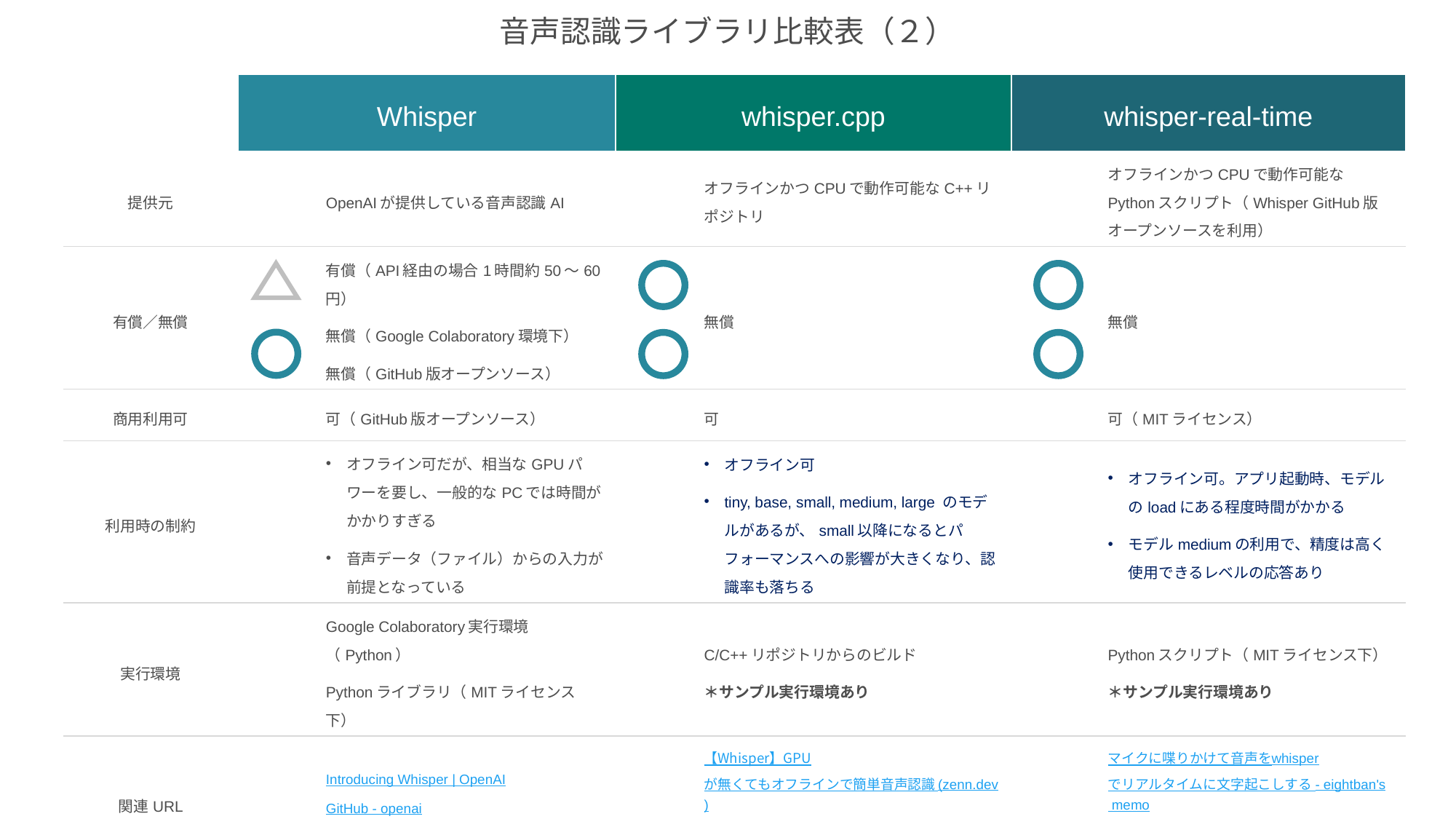

# 音声認識ライブラリ比較表（２）
|  | Whisper |  | whisper.cpp |  | whisper-real-time |  |
| --- | --- | --- | --- | --- | --- | --- |
| 提供元 |  | OpenAIが提供している音声認識AI |  | オフラインかつCPUで動作可能なC++リポジトリ |  | オフラインかつCPUで動作可能なPythonスクリプト（Whisper GitHub版オープンソースを利用） |
| 有償／無償 |  | 有償（API経由の場合1時間約50〜60円） 無償（Google Colaboratory環境下） 無償（GitHub版オープンソース） |  | 無償 |  | 無償 |
| 商用利用可 |  | 可（GitHub版オープンソース） |  | 可 |  | 可（MITライセンス） |
| 利用時の制約 |  | オフライン可だが、相当なGPUパワーを要し、一般的なPCでは時間がかかりすぎる 音声データ（ファイル）からの入力が前提となっている |  | オフライン可 tiny, base, small, medium, large のモデルがあるが、small以降になるとパフォーマンスへの影響が大きくなり、認識率も落ちる |  | オフライン可。アプリ起動時、モデルのloadにある程度時間がかかる モデルmediumの利用で、精度は高く使用できるレベルの応答あり |
| 実行環境 |  | Google Colaboratory実行環境（Python） Pythonライブラリ（MITライセンス下） |  | C/C++リポジトリからのビルド ＊サンプル実行環境あり |  | Pythonスクリプト（MITライセンス下） ＊サンプル実行環境あり |
| 関連URL |  | Introducing Whisper | OpenAI GitHub - openai/whisper: Robust Speech Recognition via Large-Scale Weak Supervision |  | 【Whisper】GPUが無くてもオフラインで簡単音声認識 (zenn.dev) ggerganov/whisper.cpp: Port of OpenAI's Whisper model in C/C++ (github.com) |  | マイクに喋りかけて音声をwhisperでリアルタイムに文字起こしする - eightban's memo GitHub - davabase/whisper\_real\_time: Real time transcription with OpenAI Whisper. |